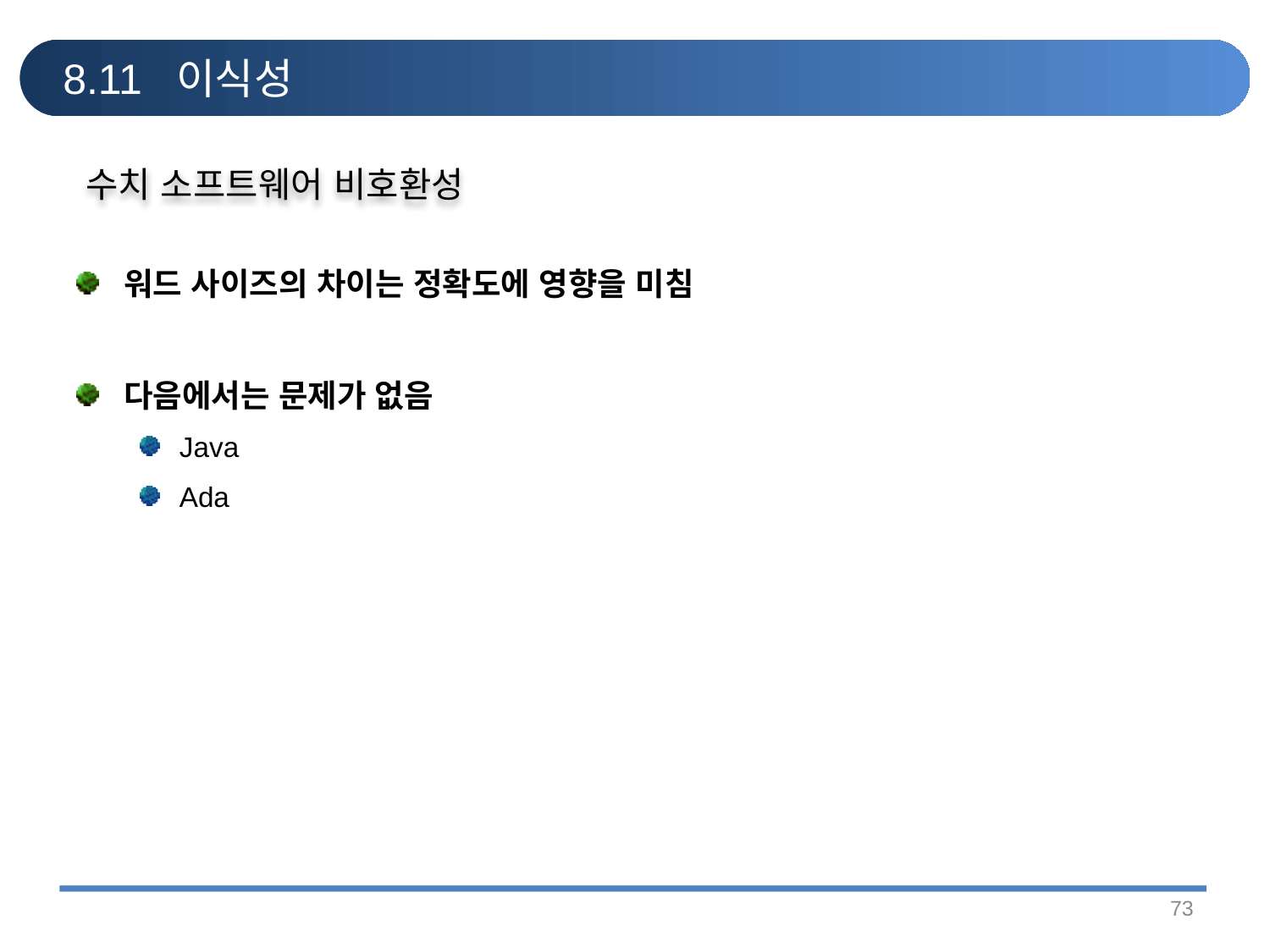

# 8.11  이식성
수치 소프트웨어 비호환성
워드 사이즈의 차이는 정확도에 영향을 미침

다음에서는 문제가 없음
Java
Ada
73